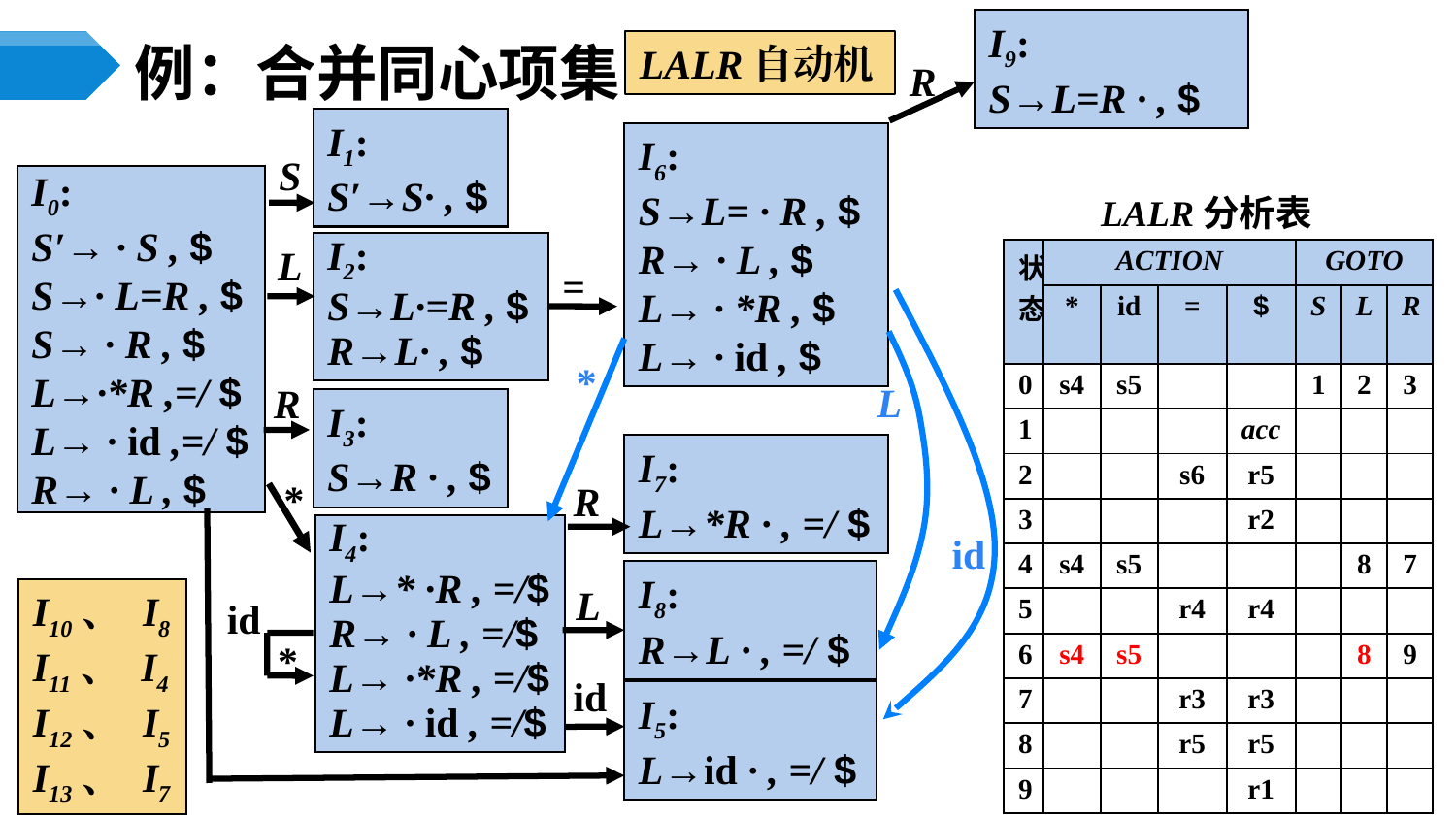

I9:
S→L=R · , $
LALR自动机
# 例：合并同心项集
R

I1:
S′→S· , $
I6:
S→L= · R , $
R→ · L , $
L→ · *R , $
L→ · id , $
S
I0:
S′→ · S , $
S→· L=R , $
S→ · R , $
L→·*R ,=/ $
L→ · id ,=/ $
R→ · L , $
LALR分析表

I2:
S→L·=R , $
R→L· , $
L
| 状态 | ACTION |  |  |  | GOTO |  |  |
| --- | --- | --- | --- | --- | --- | --- | --- |
|  | \* | id | = | $ | S | L | R |
| 0 | s4 | s5 |  |  | 1 | 2 | 3 |
| 1 |  |  |  | acc |  |  |  |
| 2 |  |  | s6 | r5 |  |  |  |
| 3 |  |  |  | r2 |  |  |  |
| 4 | s4 | s5 |  |  |  | 8 | 7 |
| 5 |  |  | r4 | r4 |  |  |  |
| 6 | s4 | s5 |  |  |  | 8 | 9 |
| 7 |  |  | r3 | r3 |  |  |  |
| 8 |  |  | r5 | r5 |  |  |  |
| 9 |  |  |  | r1 |  |  |  |
=

*
L
R
I3:
S→R · , $

I7:
L→*R · , =/ $
*
R

I4:
L→* ·R , =/$
R→ · L , =/$
L→ ·*R , =/$
L→ · id , =/$
id

I8:
R→L · , =/ $
L
I10、 I8
I11、 I4
I12、 I5
I13、 I7
id
*

id
I5:
L→id · , =/ $